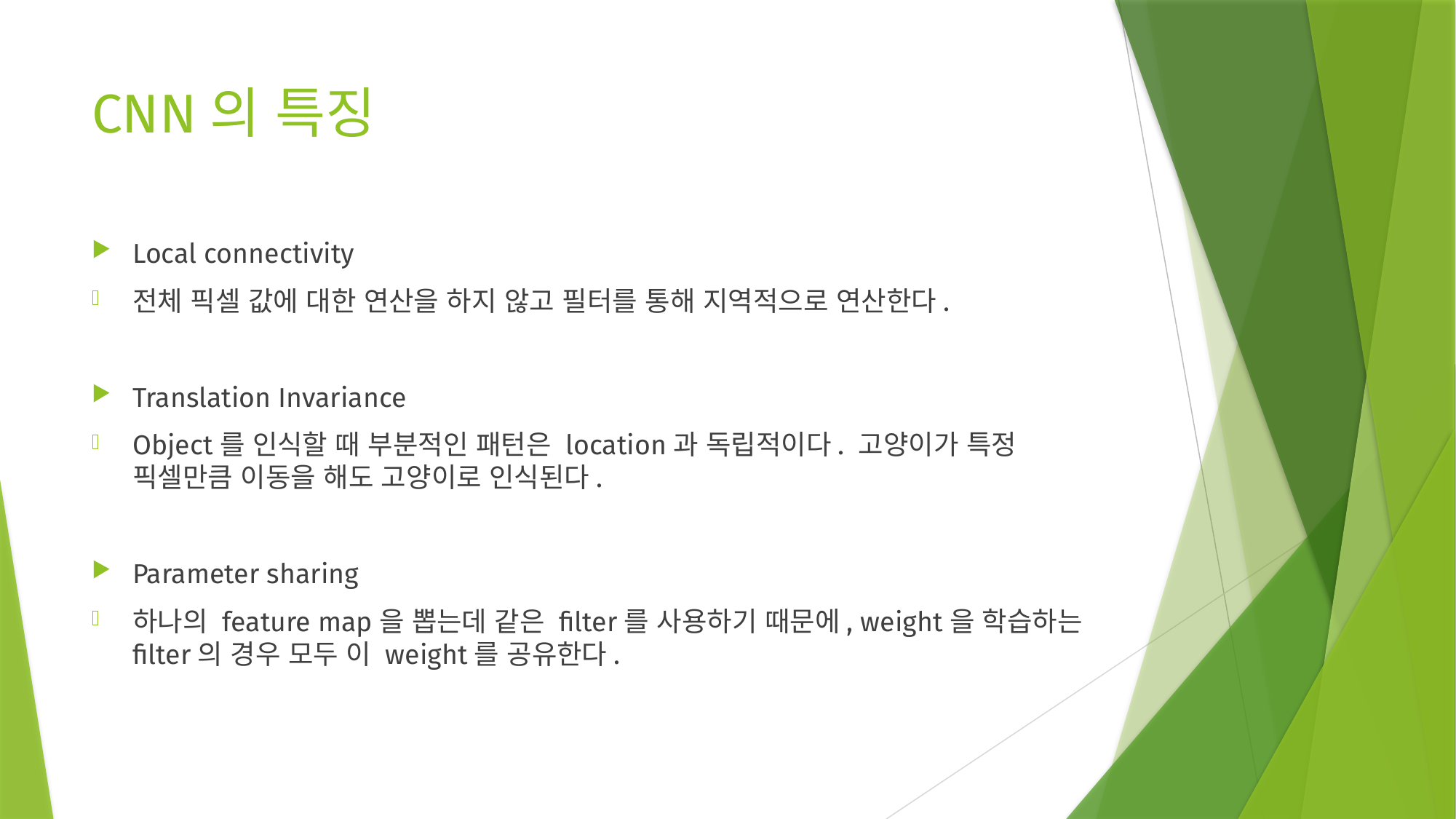

# CNN의 특징
Local connectivity
전체 픽셀 값에 대한 연산을 하지 않고 필터를 통해 지역적으로 연산한다.

Translation Invariance
Object를 인식할 때 부분적인 패턴은 location과 독립적이다. 고양이가 특정 픽셀만큼 이동을 해도 고양이로 인식된다.

Parameter sharing
하나의 feature map을 뽑는데 같은 filter를 사용하기 때문에, weight을 학습하는 filter의 경우 모두 이 weight를 공유한다.